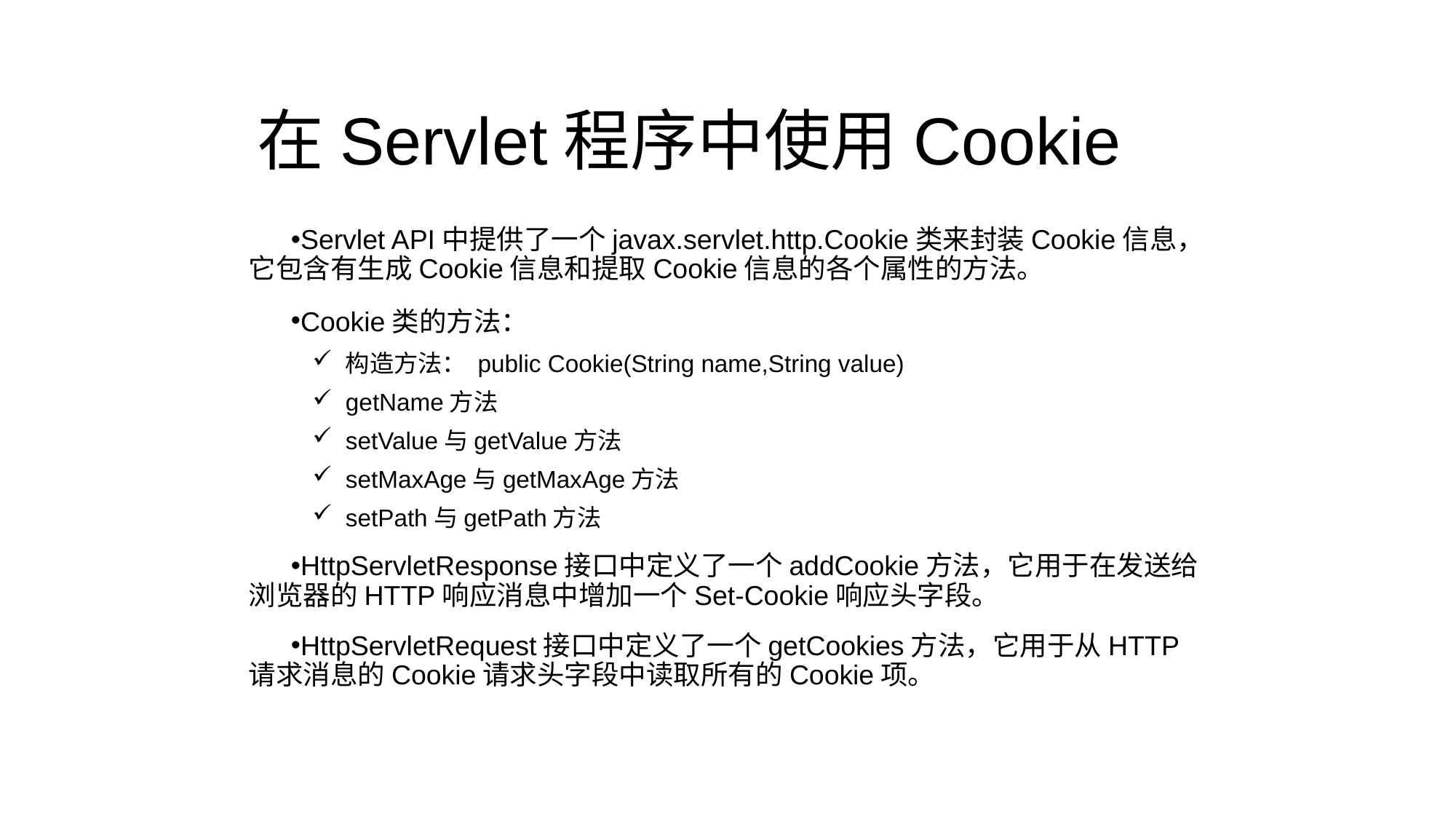

# 在Servlet程序中使用Cookie
Servlet API中提供了一个javax.servlet.http.Cookie类来封装Cookie信息，它包含有生成Cookie信息和提取Cookie信息的各个属性的方法。
Cookie类的方法：
构造方法： public Cookie(String name,String value)
getName方法
setValue与getValue方法
setMaxAge与getMaxAge方法
setPath与getPath方法
HttpServletResponse接口中定义了一个addCookie方法，它用于在发送给浏览器的HTTP响应消息中增加一个Set-Cookie响应头字段。
HttpServletRequest接口中定义了一个getCookies方法，它用于从HTTP请求消息的Cookie请求头字段中读取所有的Cookie项。